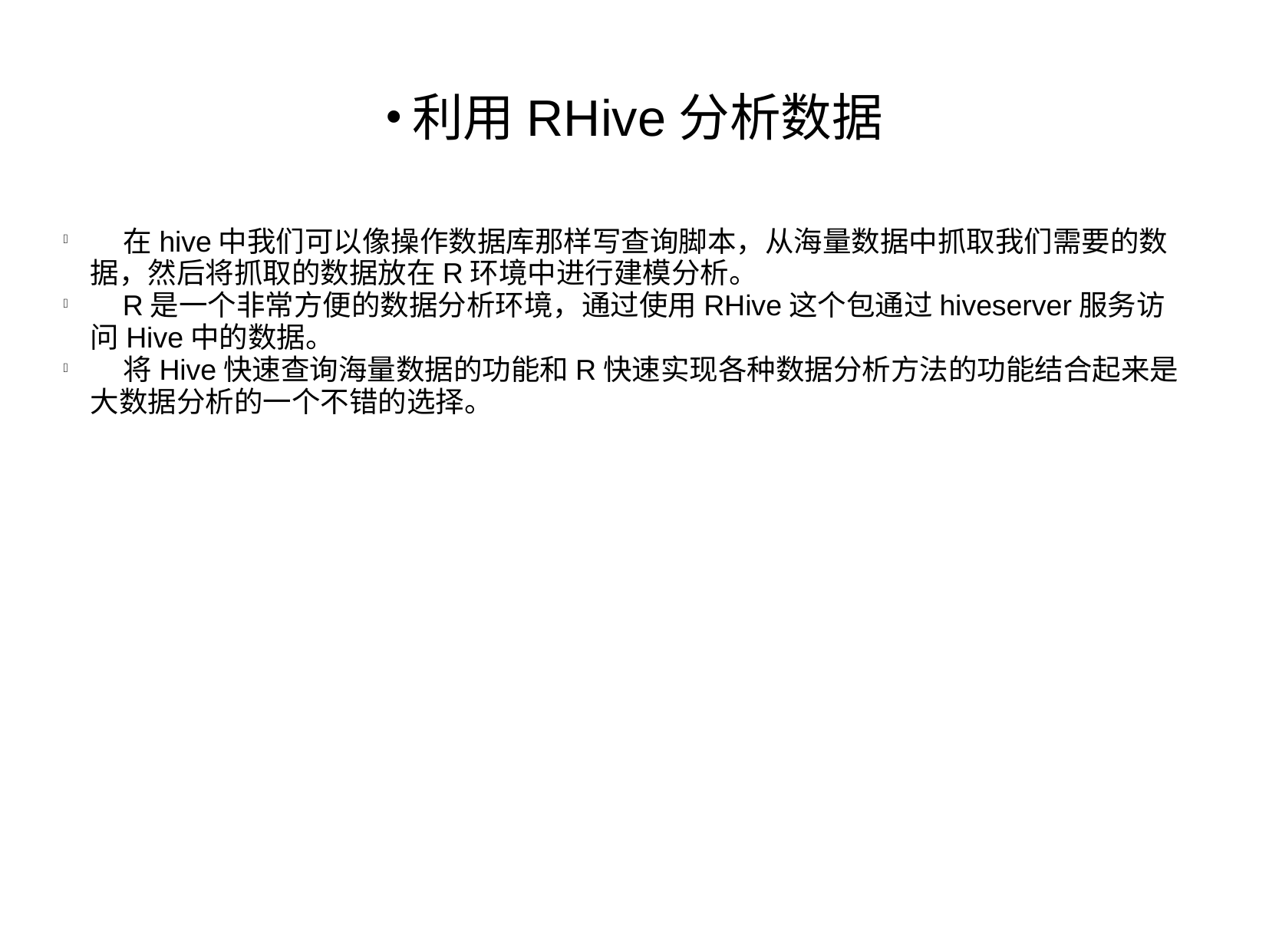

利用RHive分析数据
    在hive中我们可以像操作数据库那样写查询脚本，从海量数据中抓取我们需要的数据，然后将抓取的数据放在R环境中进行建模分析。
    R是一个非常方便的数据分析环境，通过使用RHive这个包通过hiveserver服务访问Hive中的数据。
    将Hive快速查询海量数据的功能和R快速实现各种数据分析方法的功能结合起来是大数据分析的一个不错的选择。